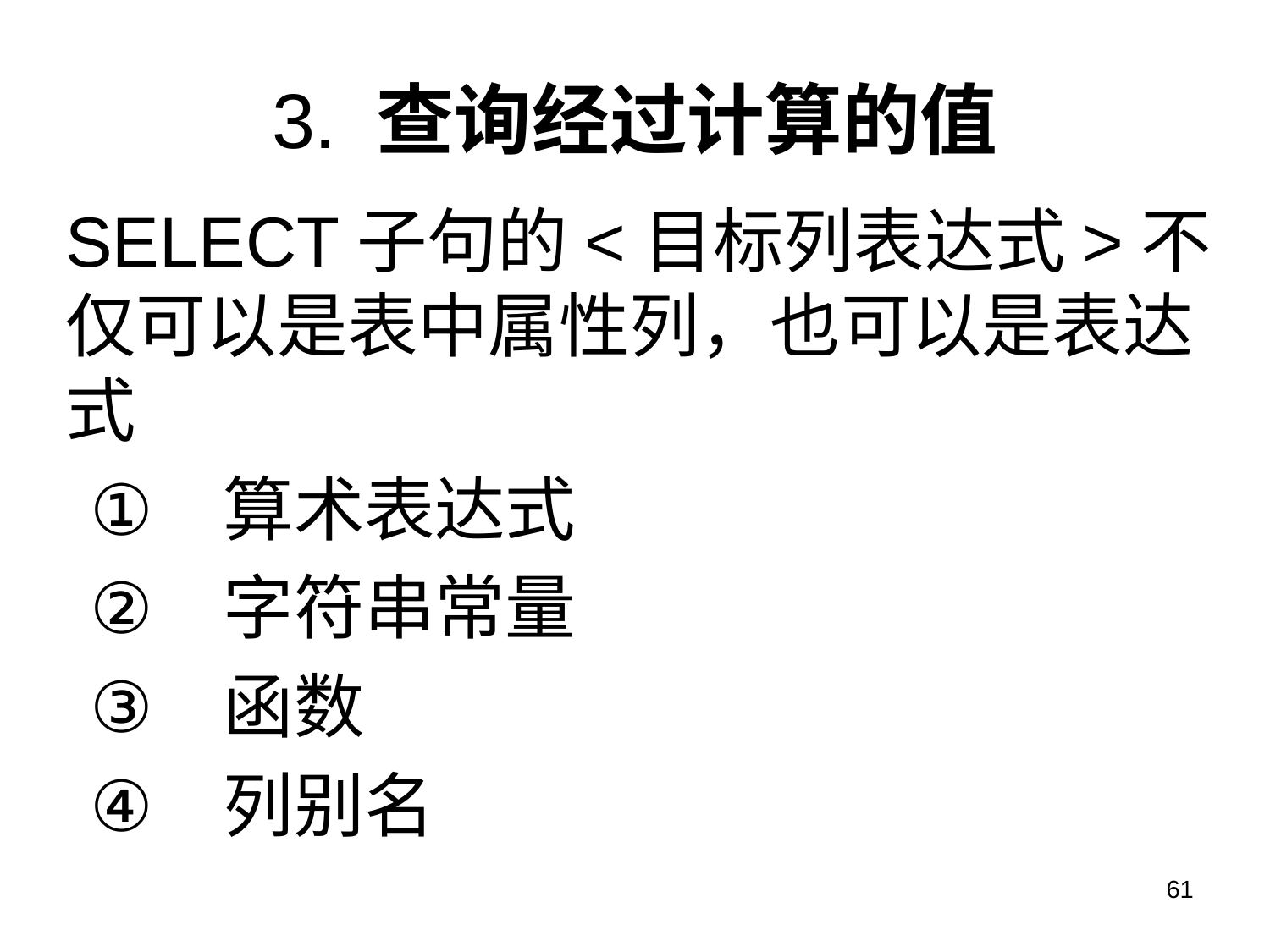

# 3. 查询经过计算的值
SELECT子句的<目标列表达式>不仅可以是表中属性列，也可以是表达式
 算术表达式
 字符串常量
 函数
 列别名
61